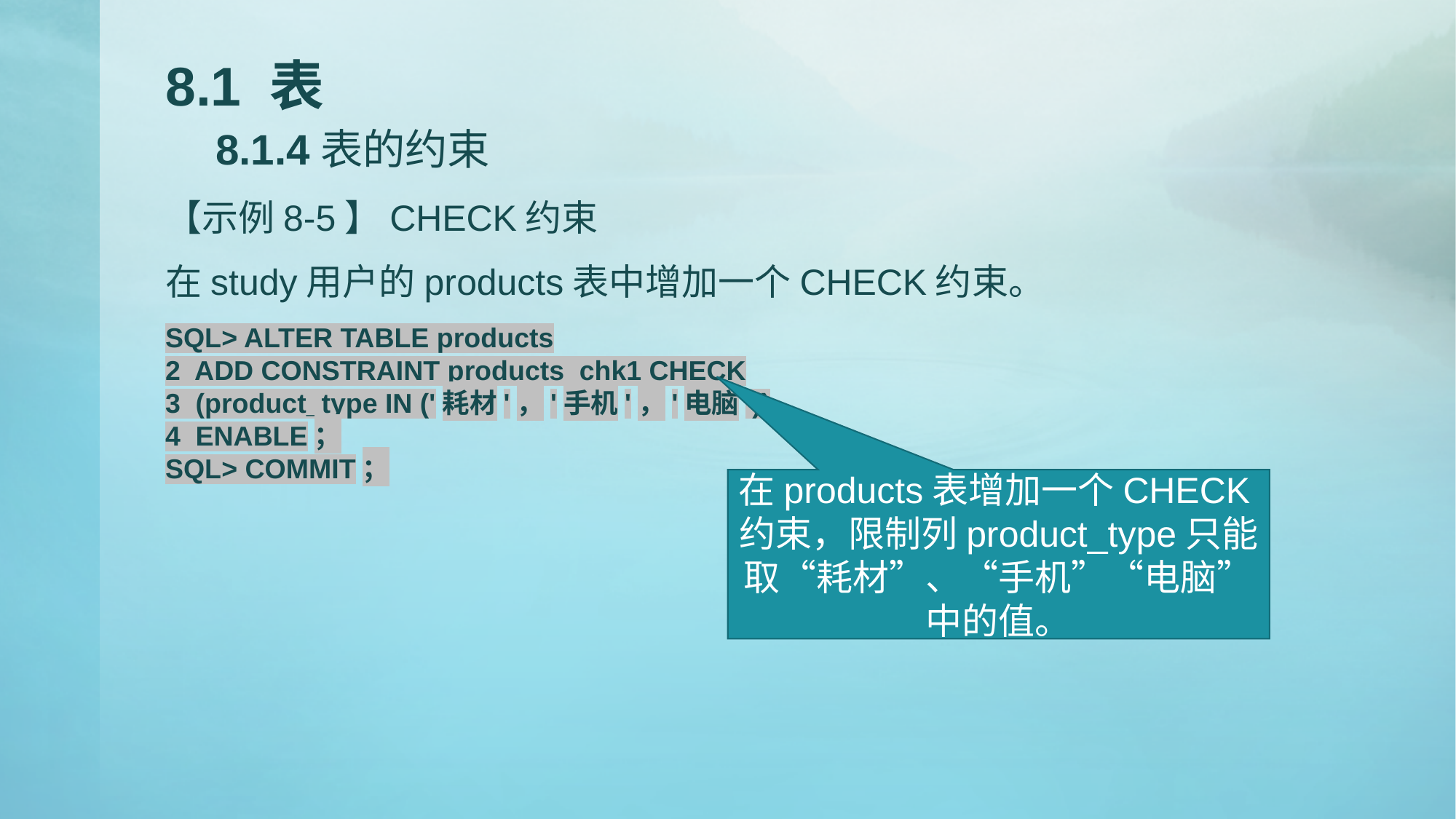

# 8.1 表 8.1.4表的约束
【示例8-5】CHECK约束
在study用户的products表中增加一个CHECK约束。

SQL> ALTER TABLE products
2  ADD CONSTRAINT products_chk1 CHECK
3  (product_type IN ('耗材'，'手机'，'电脑'))
4  ENABLE；
SQL> COMMIT；
在products表增加一个CHECK约束，限制列product_type只能取“耗材”、“手机”“电脑”中的值。